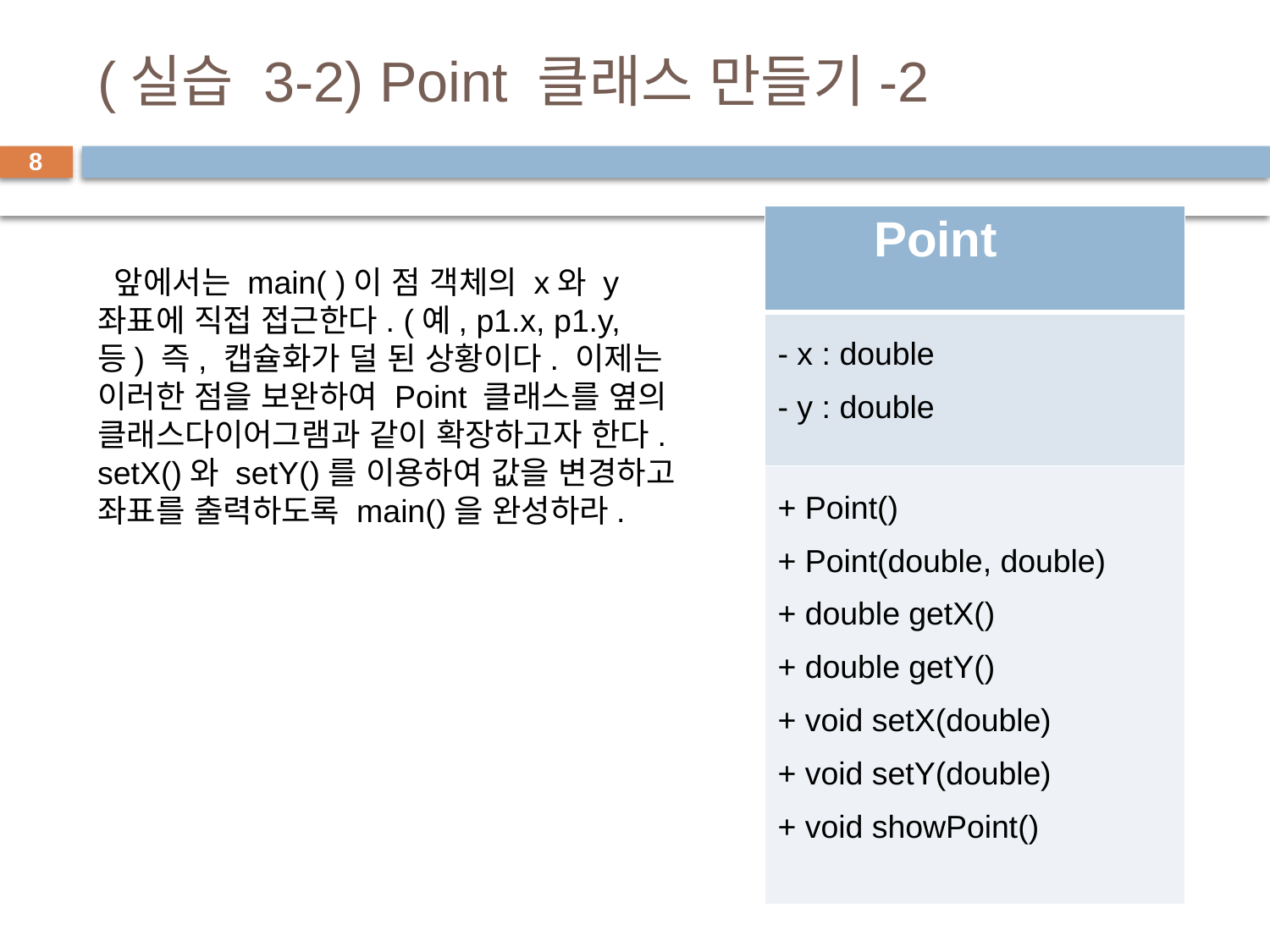

# (실습 3-2) Point 클래스 만들기-2
8
| Point |
| --- |
| - x : double - y : double |
| + Point() + Point(double, double) + double getX() + double getY() + void setX(double) + void setY(double) + void showPoint() |
 앞에서는 main( )이 점 객체의 x와 y 좌표에 직접 접근한다. (예, p1.x, p1.y, 등) 즉, 캡슐화가 덜 된 상황이다. 이제는 이러한 점을 보완하여 Point 클래스를 옆의  클래스다이어그램과 같이 확장하고자 한다. setX()와 setY()를 이용하여 값을 변경하고 좌표를 출력하도록 main()을 완성하라.